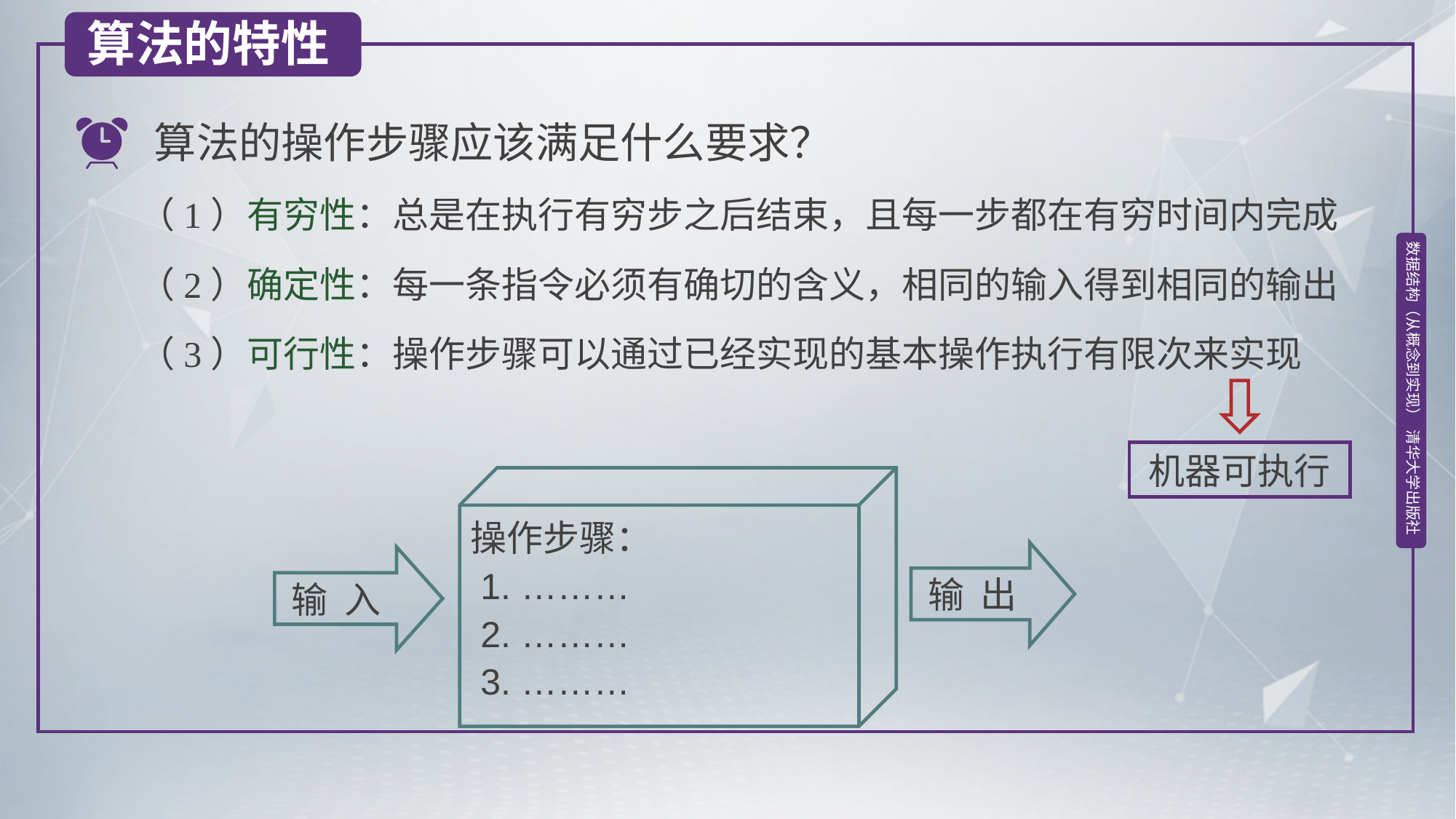

算法的特性

算法的操作步骤应该满足什么要求？

（1）有穷性：总是在执行有穷步之后结束，且每一步都在有穷时间内完成
（2）确定性：每一条指令必须有确切的含义，相同的输入得到相同的输出
（3）可行性：操作步骤可以通过已经实现的基本操作执行有限次来实现

机器可执行
操作步骤：
 1. ………
 2. ………
 3. ………
 输  出
 输  入